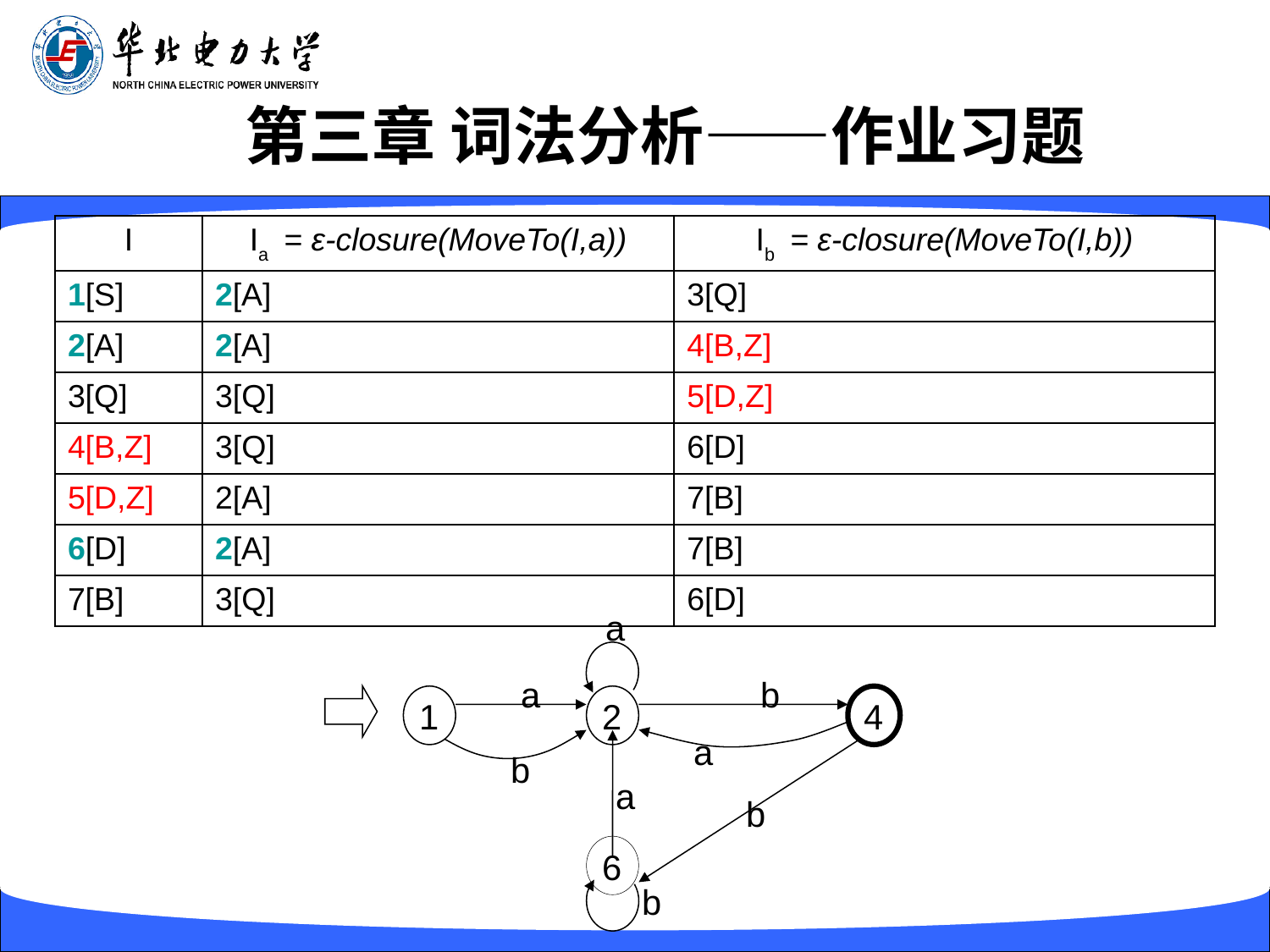

# 第三章 词法分析——作业习题
| I | Ia = ε-closure(MoveTo(I,a)) | Ib = ε-closure(MoveTo(I,b)) |
| --- | --- | --- |
| 1[S] | 2[A] | 3[Q] |
| 2[A] | 2[A] | 4[B,Z] |
| 3[Q] | 3[Q] | 5[D,Z] |
| 4[B,Z] | 3[Q] | 6[D] |
| 5[D,Z] | 2[A] | 7[B] |
| 6[D] | 2[A] | 7[B] |
| 7[B] | 3[Q] | 6[D] |
a

a
b

1
2
4

a
b
a
b
6

b